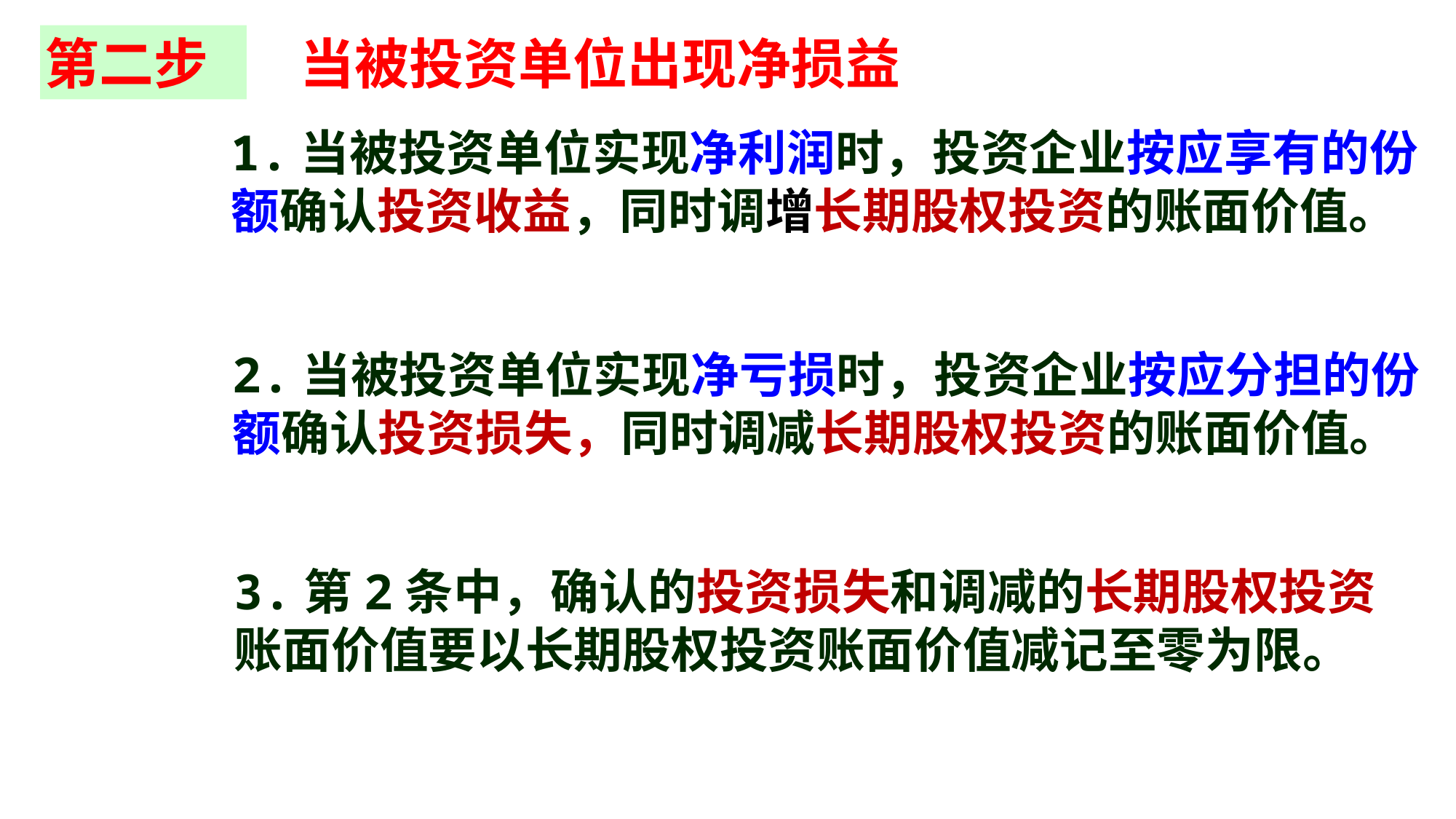

当被投资单位出现净损益
第二步
1.当被投资单位实现净利润时，投资企业按应享有的份额确认投资收益，同时调增长期股权投资的账面价值。
2.当被投资单位实现净亏损时，投资企业按应分担的份额确认投资损失，同时调减长期股权投资的账面价值。
3.第2条中，确认的投资损失和调减的长期股权投资账面价值要以长期股权投资账面价值减记至零为限。